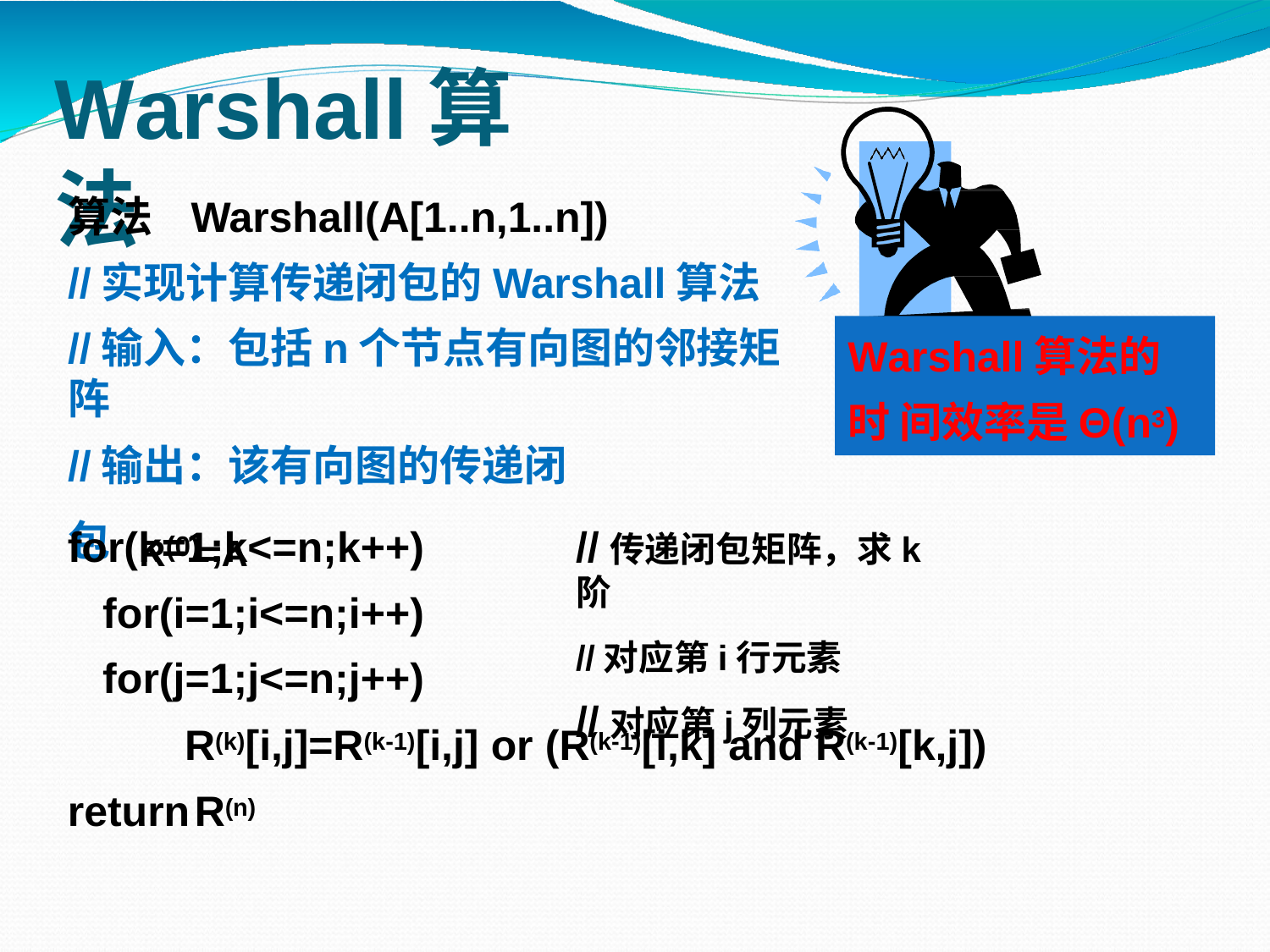

# Warshall算法

算法	Warshall(A[1..n,1..n])
//实现计算传递闭包的Warshall算法
//输入：包括n个节点有向图的邻接矩阵
//输出：该有向图的传递闭包  R(0)=A

Warshall算法的时 间效率是Θ(n3)

//传递闭包矩阵，求k阶
//对应第i行元素
//对应第j列元素
for(k=1;k<=n;k++)  for(i=1;i<=n;i++)  for(j=1;j<=n;j++)
R(k)[i,j]=R(k-1)[i,j] or (R(k-1)[i,k] and R(k-1)[k,j])  return	R(n)